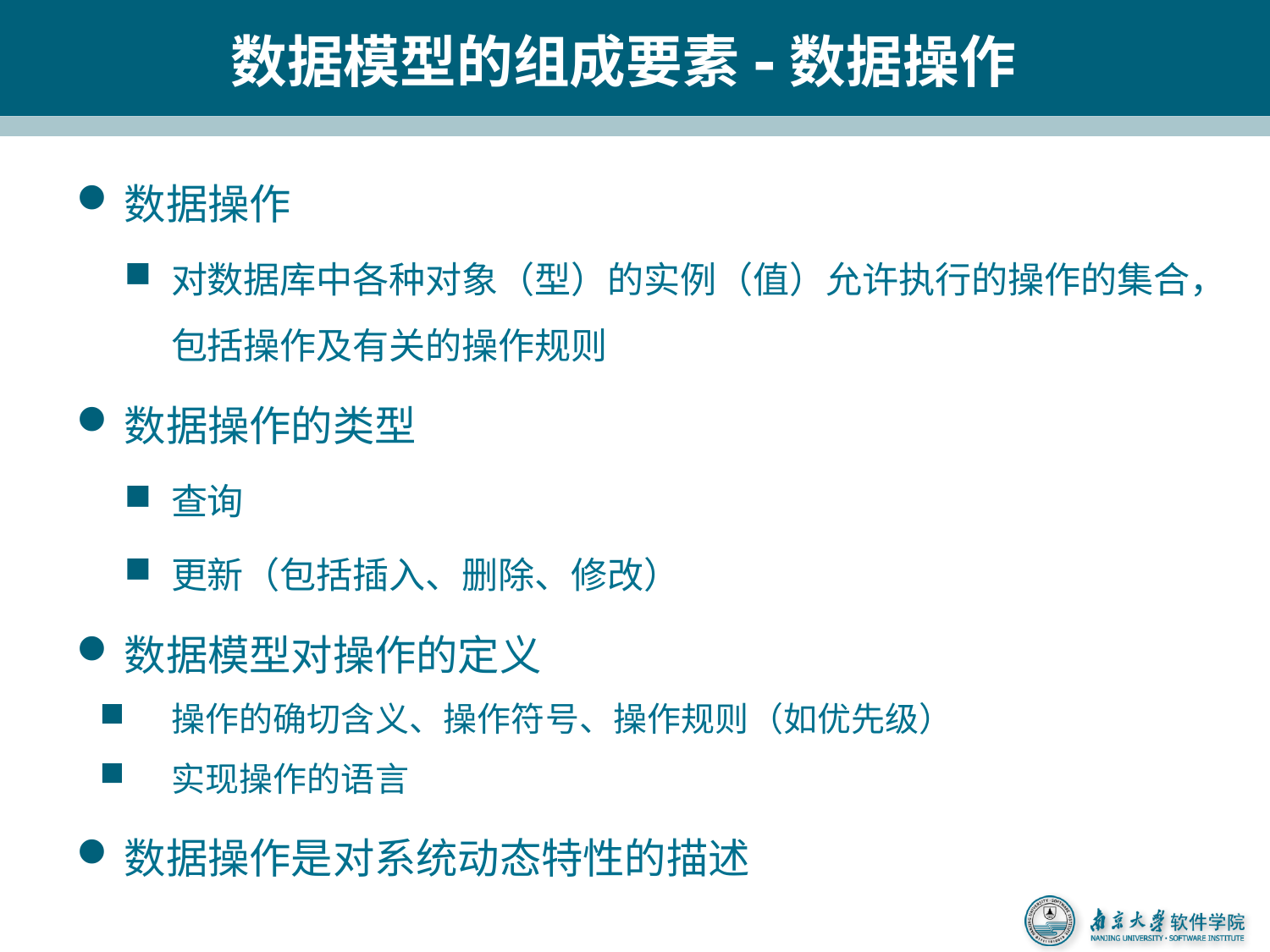

# 数据模型的组成要素-数据操作
数据操作
对数据库中各种对象（型）的实例（值）允许执行的操作的集合，包括操作及有关的操作规则
数据操作的类型
查询
更新（包括插入、删除、修改）
数据模型对操作的定义
操作的确切含义、操作符号、操作规则（如优先级）
实现操作的语言
数据操作是对系统动态特性的描述